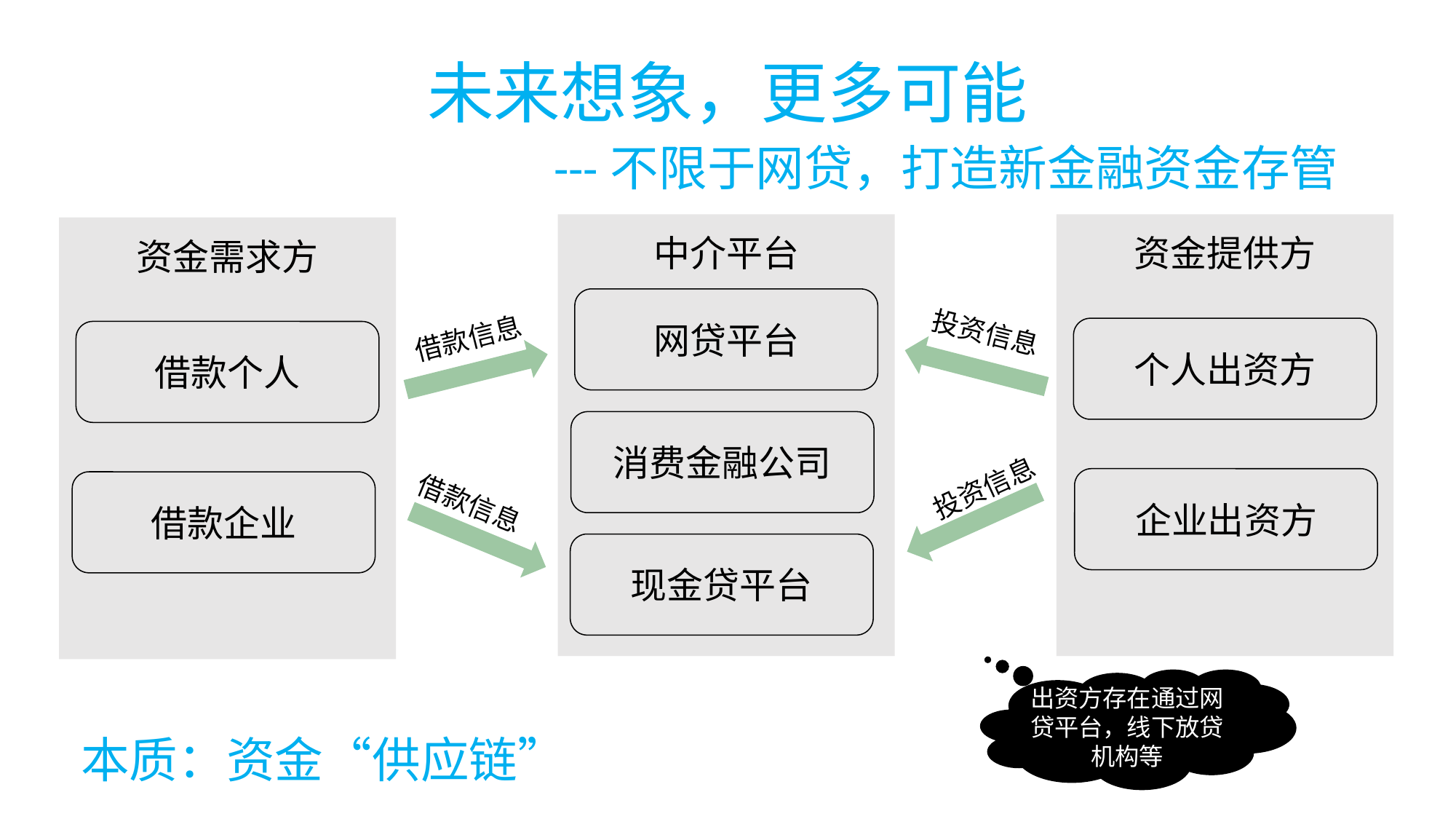

# 未来想象，更多可能
                                        ---不限于网贷，打造新金融资金存管

中介平台

资金提供方
个人出资方
企业出资方

资金需求方
借款个人
借款企业
网贷平台
投资信息
借款信息

消费金融公司
投资信息
借款信息

现金贷平台
出资方存在通过网贷平台，线下放贷机构等
     本质：资金“供应链”